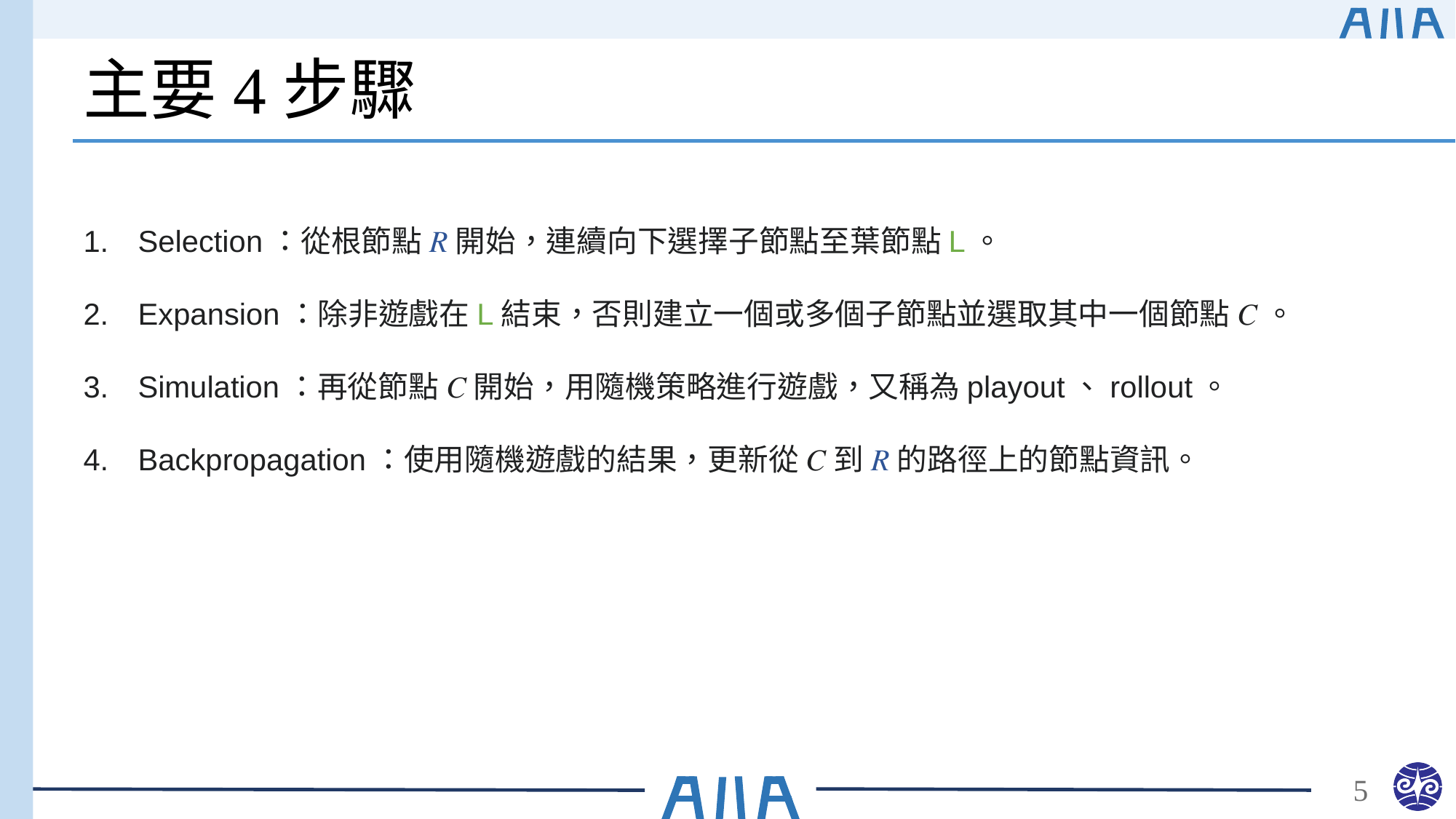

# 主要4步驟
Selection：從根節點R開始，連續向下選擇子節點至葉節點L。

Expansion：除非遊戲在L結束，否則建立一個或多個子節點並選取其中一個節點C。

Simulation：再從節點C開始，用隨機策略進行遊戲，又稱為playout、rollout。

Backpropagation：使用隨機遊戲的結果，更新從C到R的路徑上的節點資訊。